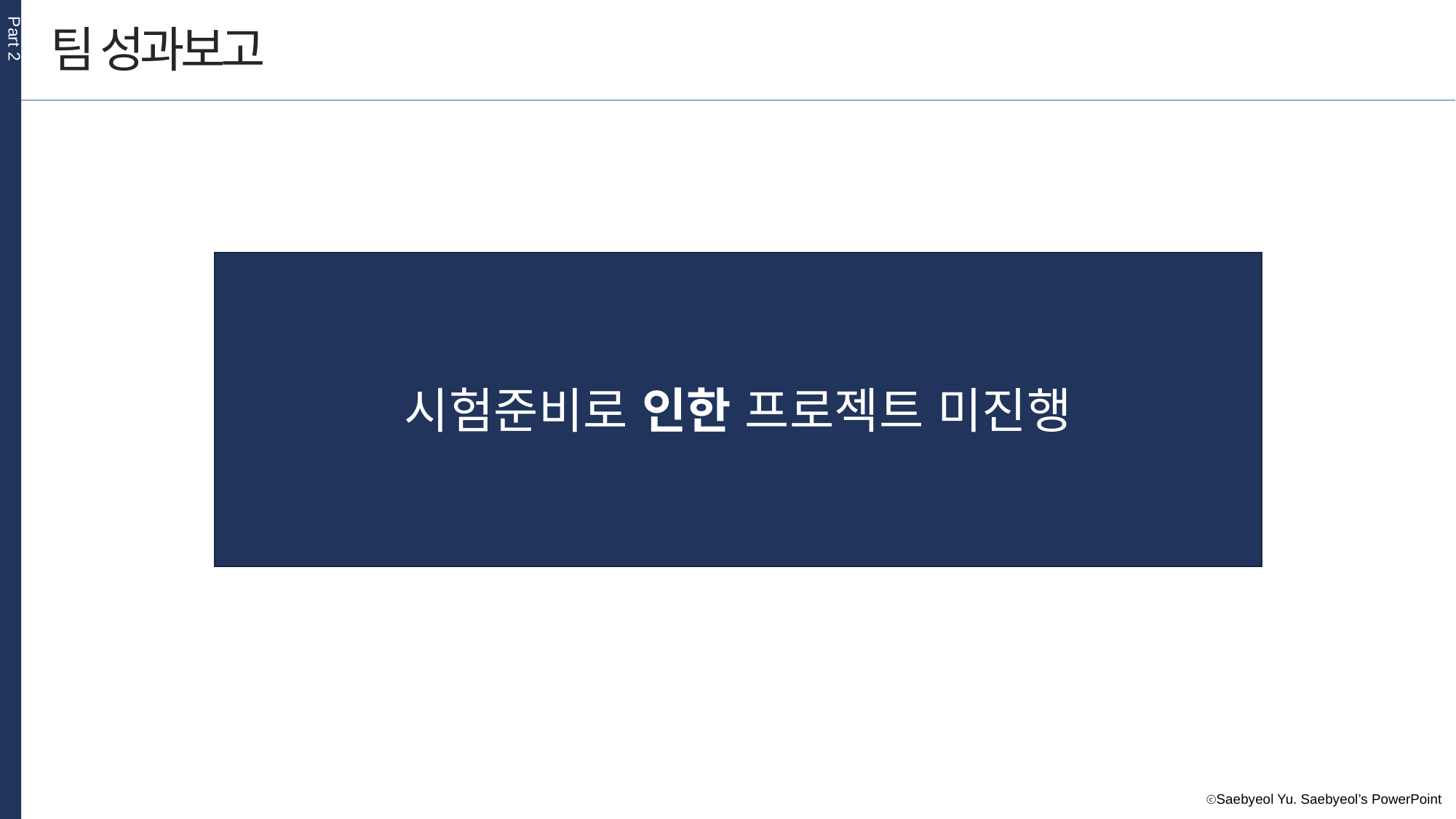

Part 2
팀 성과보고

시험준비로 인한 프로젝트 미진행